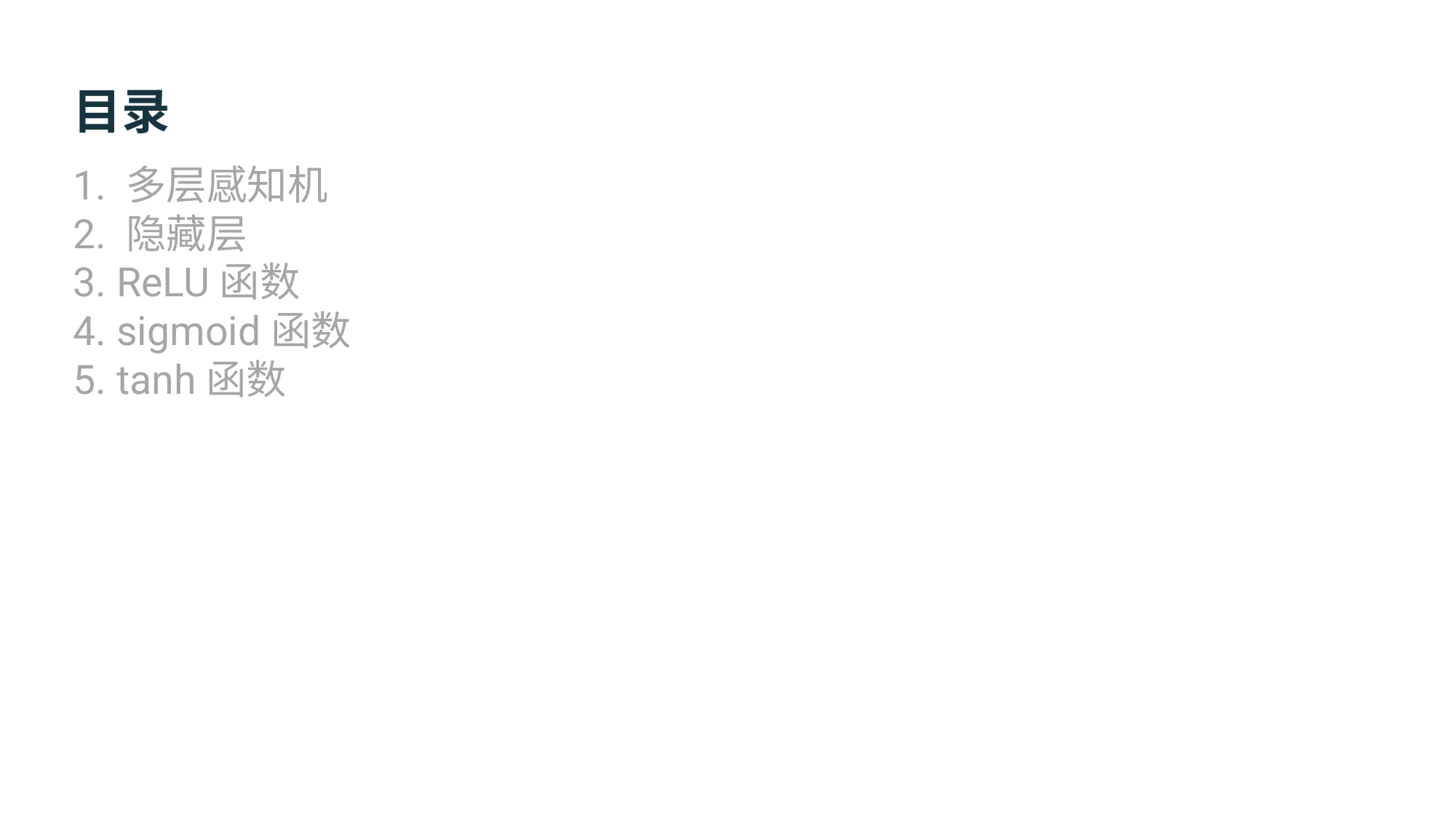

# 目录

1. 多层感知机
2. 隐藏层
3. ReLU函数
4. sigmoid函数
5. tanh函数